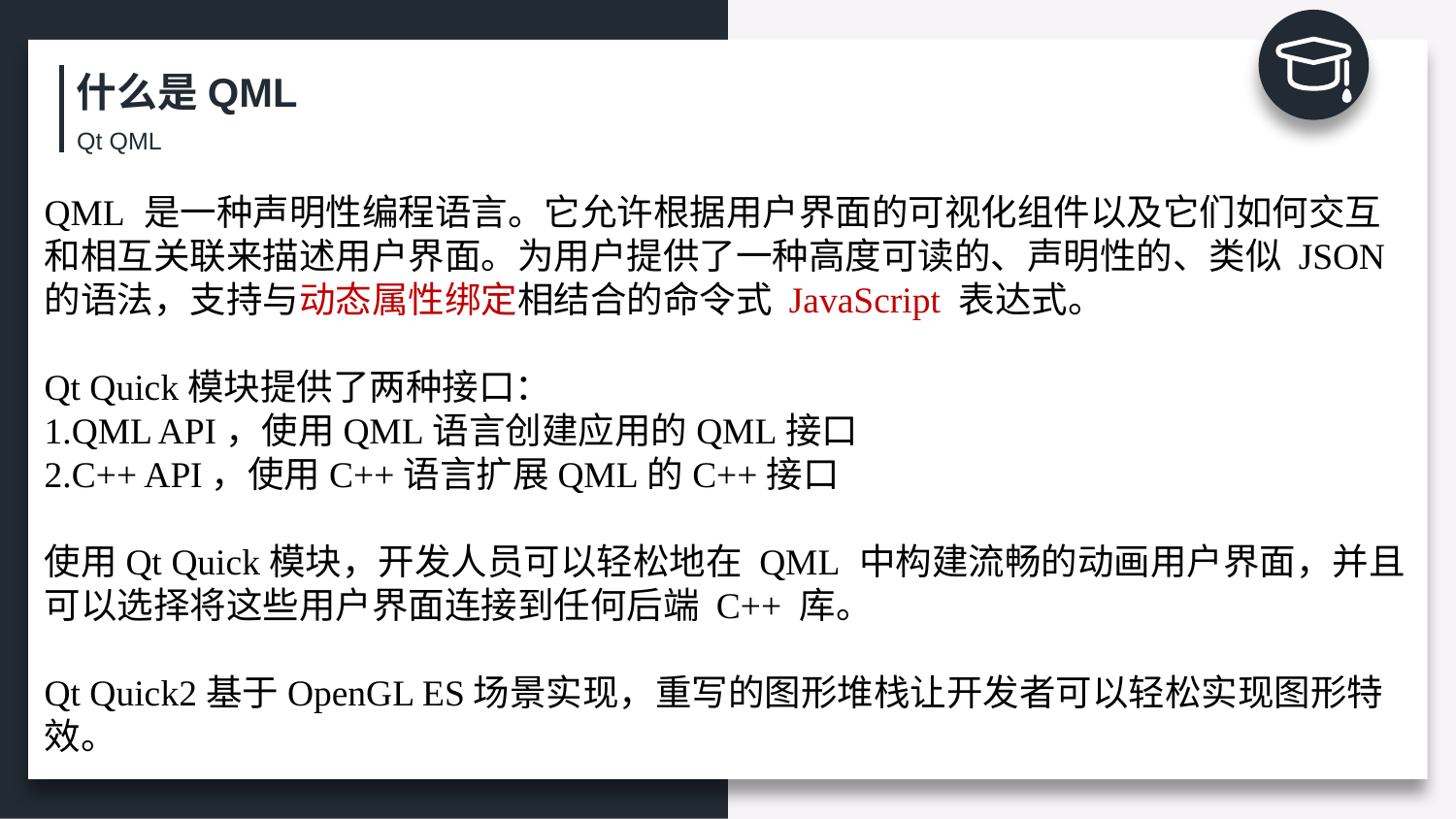

什么是QML
Qt QML
QML 是一种声明性编程语言。它允许根据用户界面的可视化组件以及它们如何交互
和相互关联来描述用户界面。为用户提供了一种高度可读的、声明性的、类似 JSON
的语法，支持与动态属性绑定相结合的命令式 JavaScript 表达式。

Qt Quick模块提供了两种接口：
1.QML API，使用QML语言创建应用的QML接口
2.C++ API，使用C++语言扩展QML的C++接口

使用Qt Quick模块，开发人员可以轻松地在 QML 中构建流畅的动画用户界面，并且
可以选择将这些用户界面连接到任何后端 C++ 库。

Qt Quick2基于OpenGL ES场景实现，重写的图形堆栈让开发者可以轻松实现图形特效。